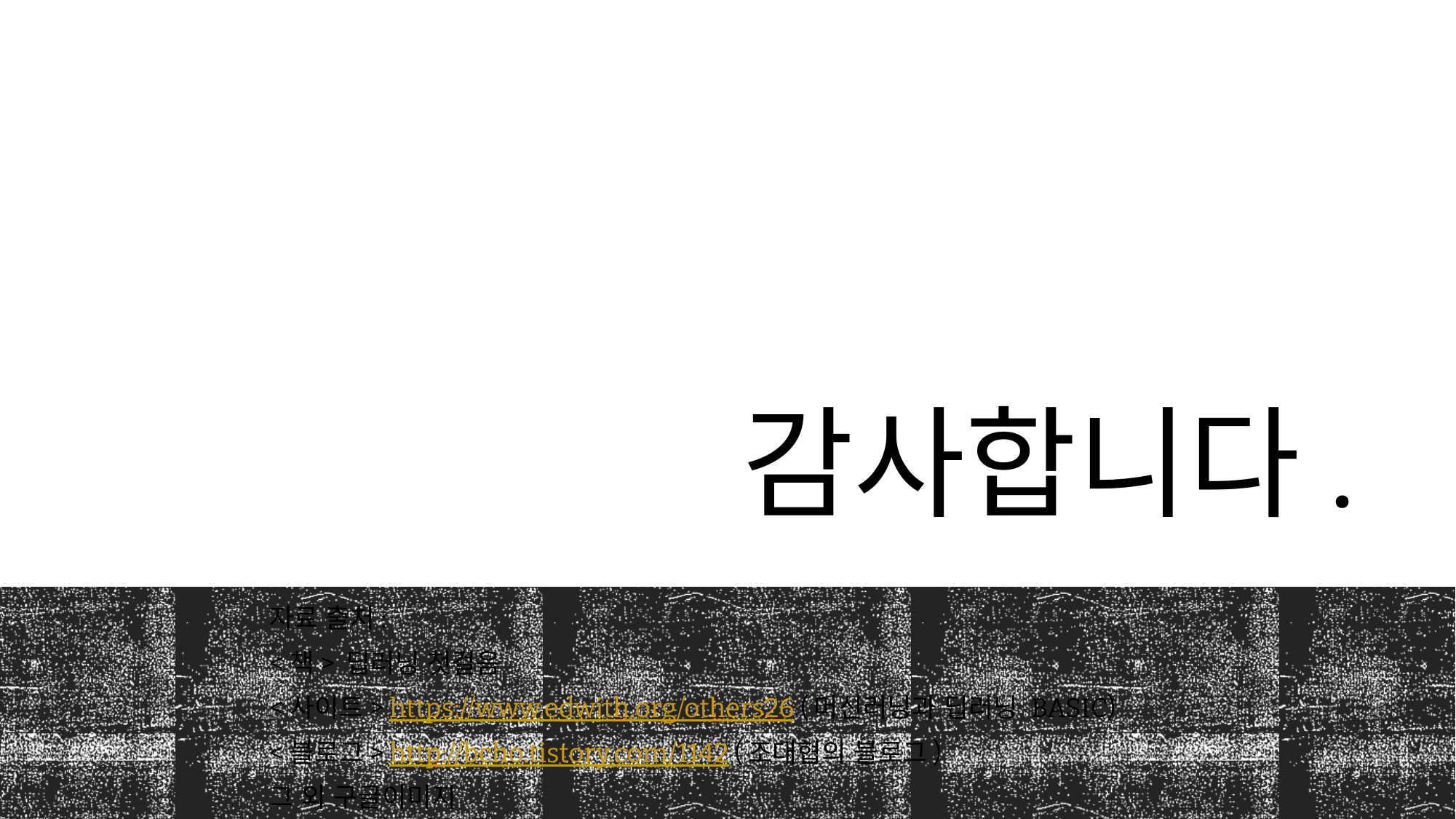

# 감사합니다.

자료 출처:
<책> 딥러닝 첫걸음
<사이트> https://www.edwith.org/others26 (머신러닝과 딥러닝 BASIC)
<블로그> http://bcho.tistory.com/1142 (조대협의 블로그)
그 외 구글이미지